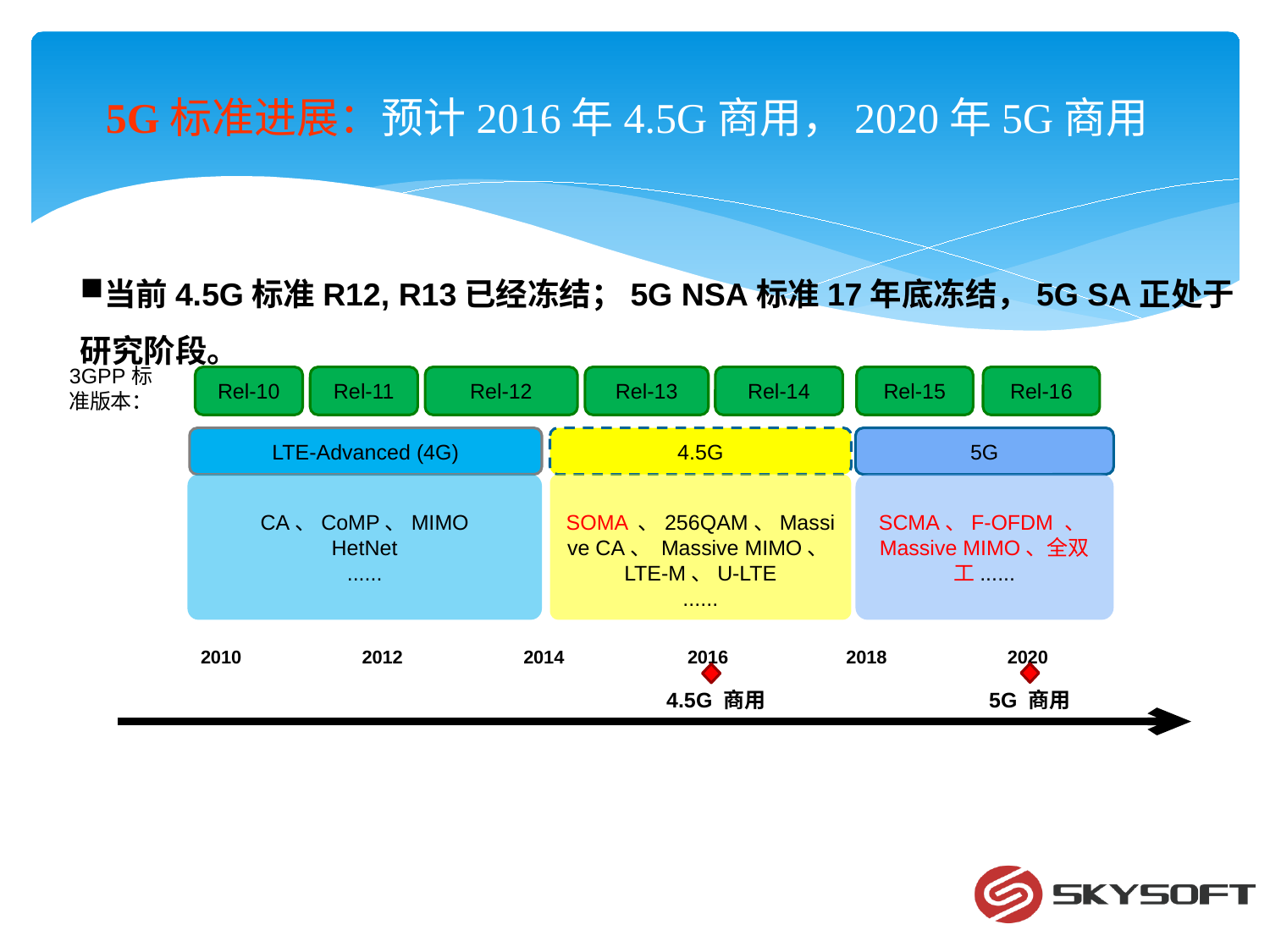

# 5G标准进展：预计2016年4.5G商用，2020年5G商用
当前4.5G标准R12, R13已经冻结；5G NSA标准17年底冻结，5G SA正处于研究阶段。
3GPP标准版本：
Rel-10
Rel-11
Rel-12
Rel-15
Rel-16
Rel-13
Rel-14
LTE-Advanced (4G)
4.5G
5G
SCMA、F-OFDM 、Massive MIMO、全双工......
CA、CoMP、MIMO
HetNet
......

SOMA 、256QAM、Massive CA、 Massive MIMO、LTE-M、U-LTE
......
2010
2012
2014
2016
2018
2020

4.5G 商用
5G 商用